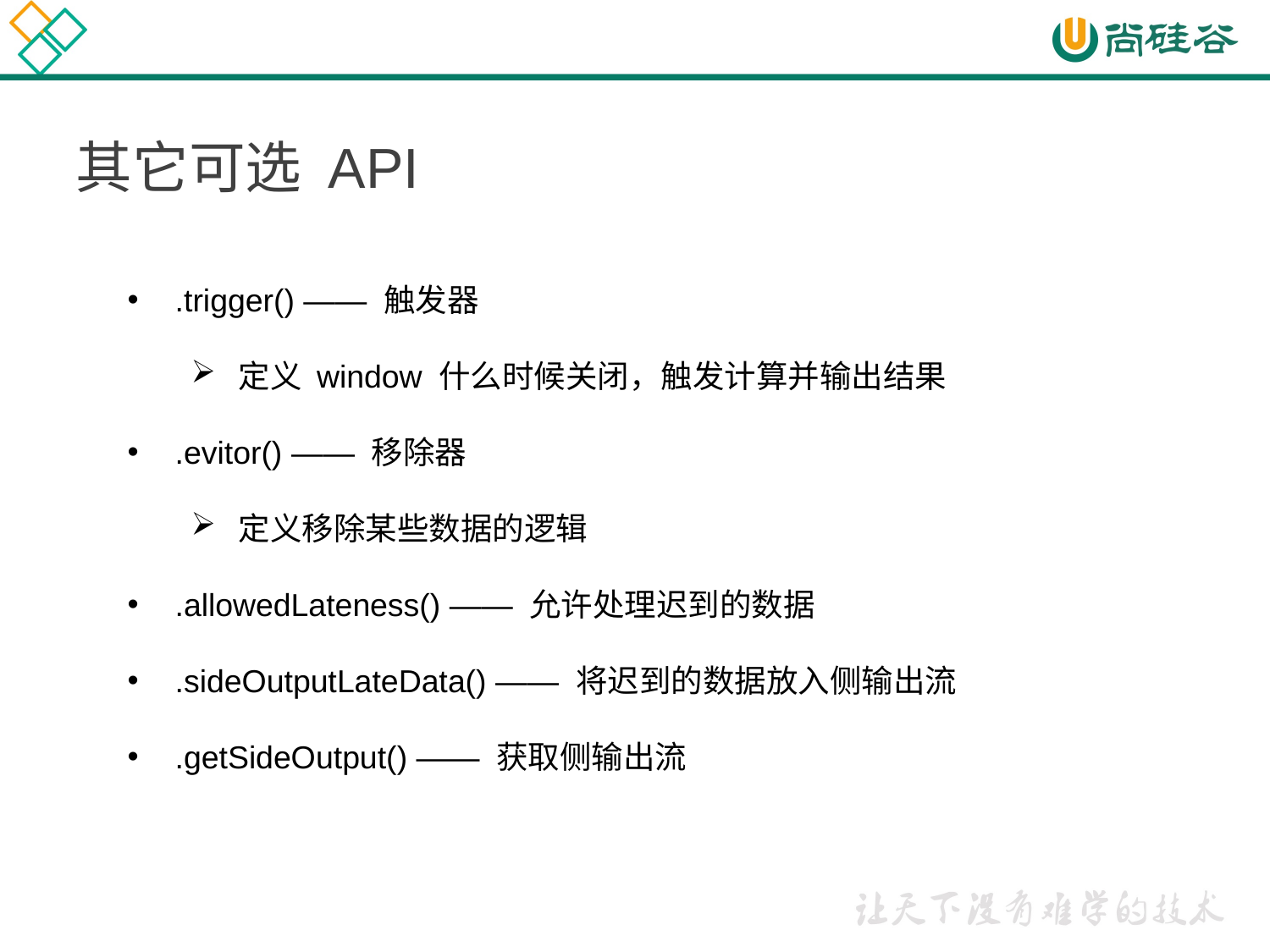

其它可选 API
.trigger() —— 触发器
定义 window 什么时候关闭，触发计算并输出结果
.evitor() —— 移除器
定义移除某些数据的逻辑
.allowedLateness() —— 允许处理迟到的数据
.sideOutputLateData() —— 将迟到的数据放入侧输出流
.getSideOutput() —— 获取侧输出流